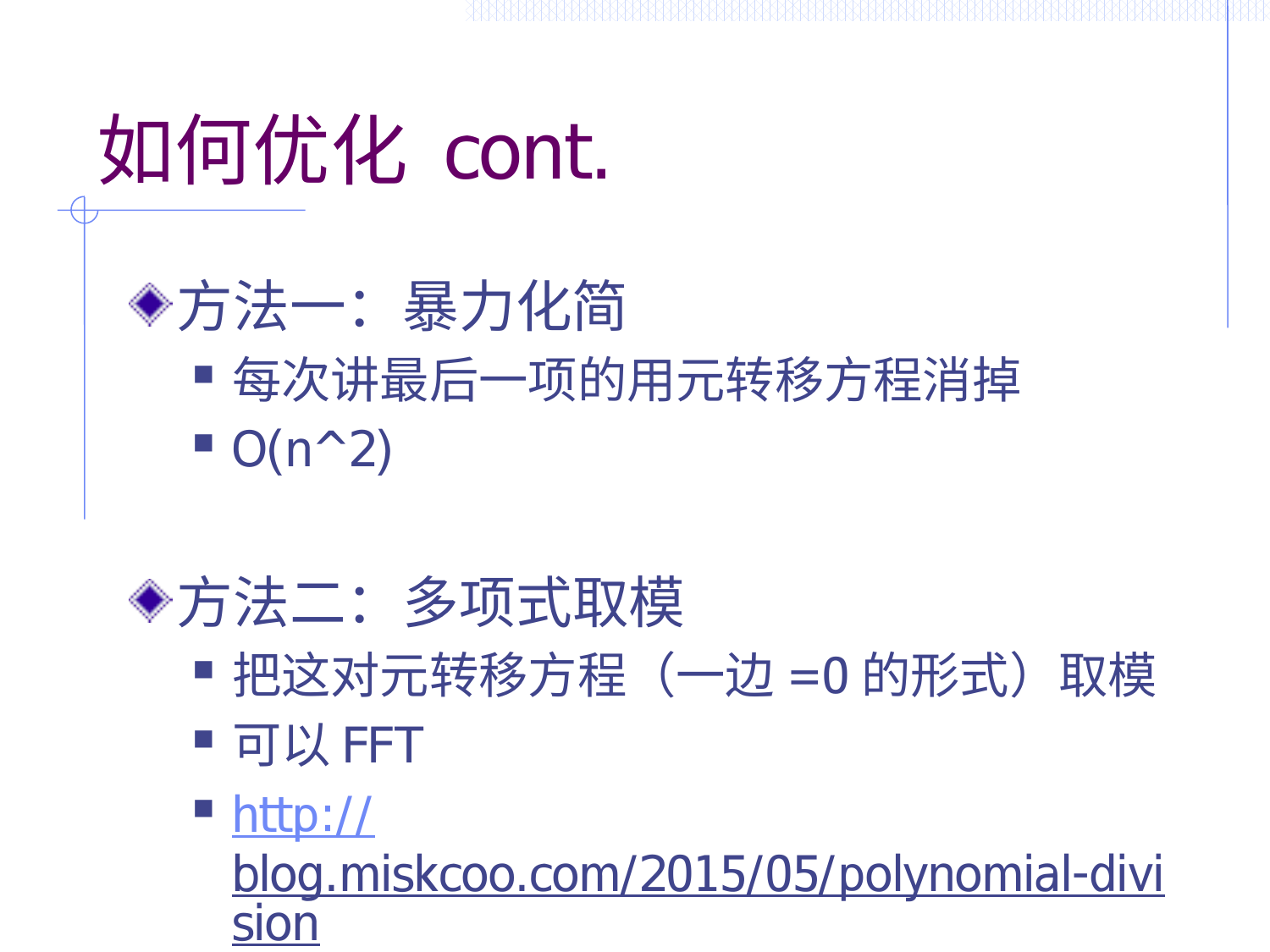

# 如何优化 cont.
方法一：暴力化简
每次讲最后一项的用元转移方程消掉
O(n^2)

方法二：多项式取模
把这对元转移方程（一边=0的形式）取模
可以FFT
http://blog.miskcoo.com/2015/05/polynomial-division